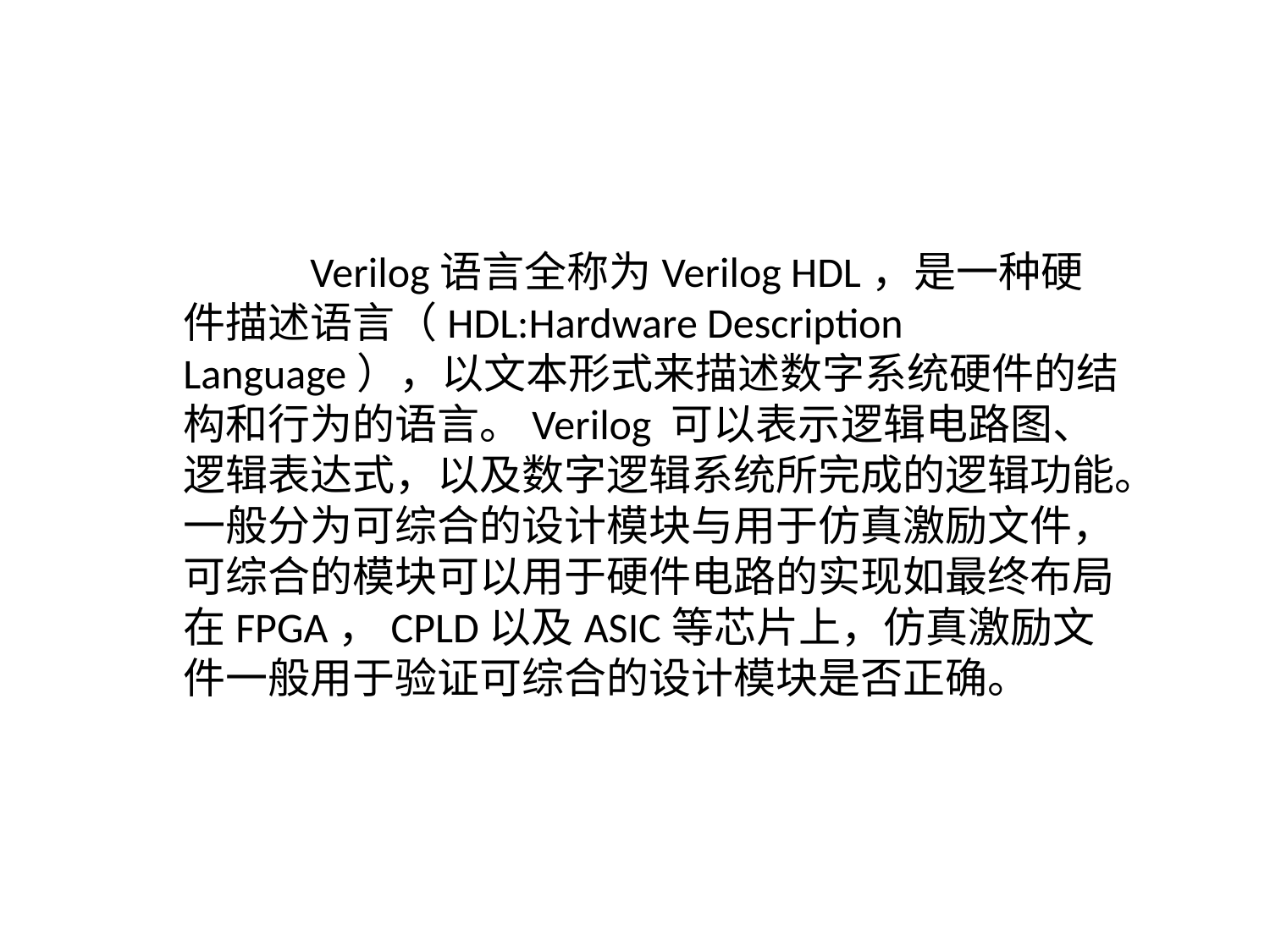

Verilog语言全称为Verilog HDL，是一种硬件描述语言（HDL:Hardware Description Language），以文本形式来描述数字系统硬件的结构和行为的语言。Verilog 可以表示逻辑电路图、逻辑表达式，以及数字逻辑系统所完成的逻辑功能。一般分为可综合的设计模块与用于仿真激励文件，可综合的模块可以用于硬件电路的实现如最终布局在FPGA，CPLD以及ASIC等芯片上，仿真激励文件一般用于验证可综合的设计模块是否正确。